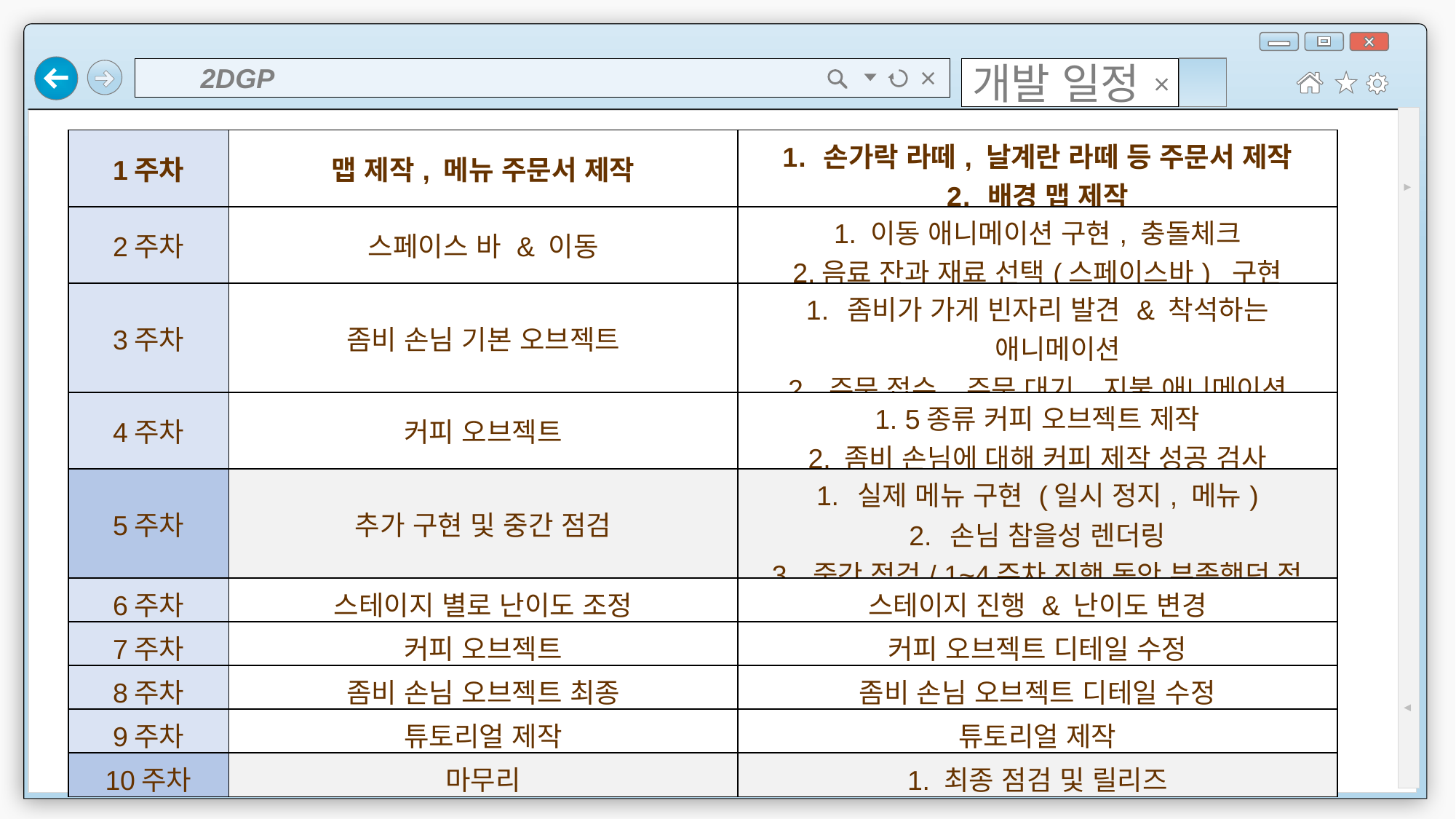

개발 일정

2DGP

개발 일정
▲                                                                                                                                                   ▼

| 1주차 | 맵 제작, 메뉴 주문서 제작 | 손가락 라떼, 날계란 라떼 등 주문서 제작 배경 맵 제작 |
| --- | --- | --- |
| 2주차 | 스페이스 바 & 이동 | 1. 이동 애니메이션 구현, 충돌체크 2.음료 잔과 재료 선택(스페이스바) 구현 |
| 3주차 | 좀비 손님 기본 오브젝트 | 좀비가 가게 빈자리 발견 & 착석하는 애니메이션 주문 접수, 주문 대기, 지불 애니메이션 |
| 4주차 | 커피 오브젝트 | 1. 5종류 커피 오브젝트 제작 2. 좀비 손님에 대해 커피 제작 성공 검사 |
| 5주차 | 추가 구현 및 중간 점검 | 실제 메뉴 구현 (일시 정지, 메뉴) 손님 참을성 렌더링 중간 점검/ 1~4주차 진행 동안 부족했던 점 |
| 6주차 | 스테이지 별로 난이도 조정 | 스테이지 진행 & 난이도 변경 |
| 7주차 | 커피 오브젝트 | 커피 오브젝트 디테일 수정 |
| 8주차 | 좀비 손님 오브젝트 최종 | 좀비 손님 오브젝트 디테일 수정 |
| 9주차 | 튜토리얼 제작 | 튜토리얼 제작 |
| 10주차 | 마무리 | 1. 최종 점검 및 릴리즈 |